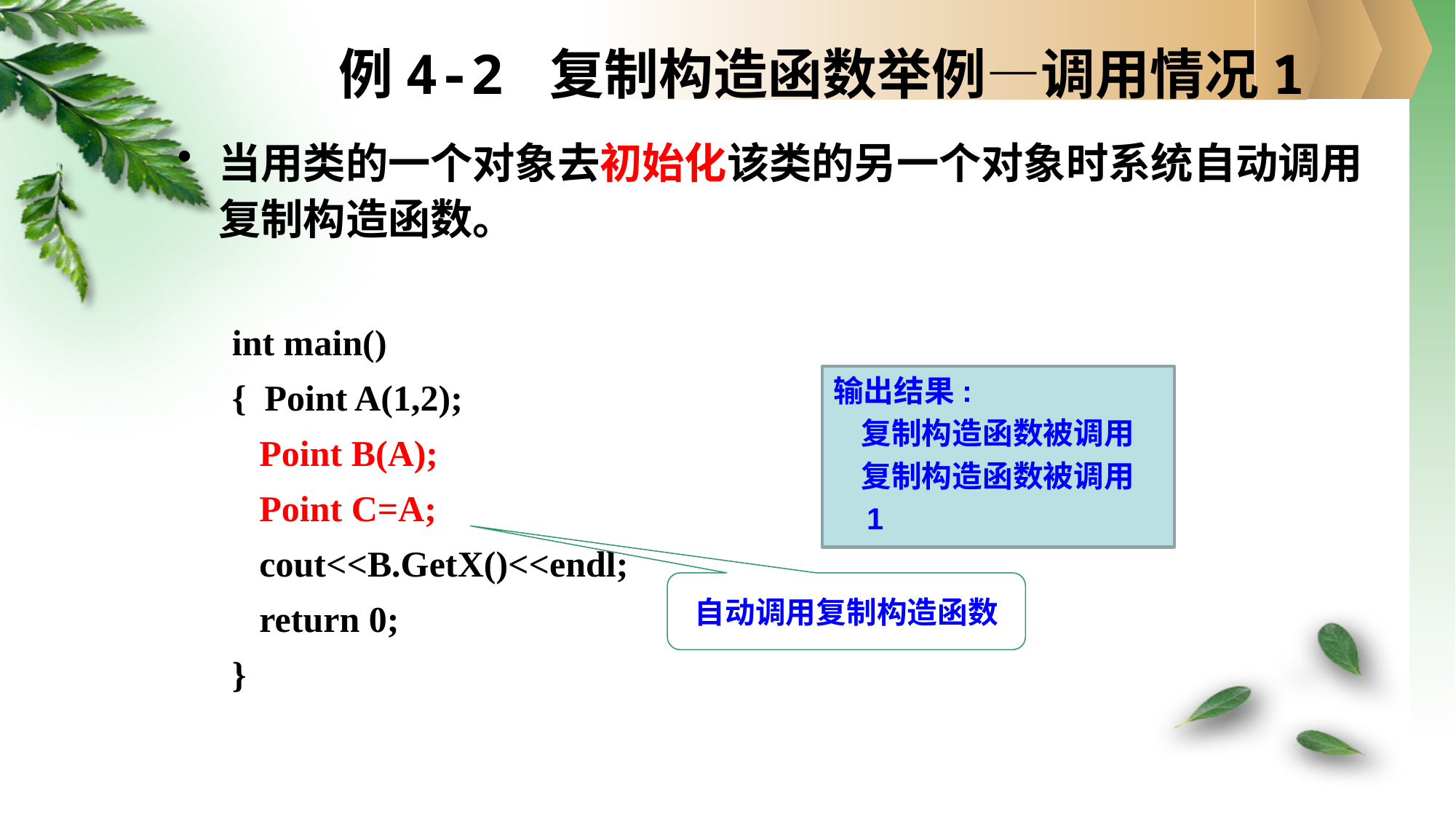

# 例4-2 复制构造函数举例—调用情况1
当用类的一个对象去初始化该类的另一个对象时系统自动调用复制构造函数。

int main()
{  Point A(1,2);
   Point B(A);
   Point C=A;
   cout<<B.GetX()<<endl;
   return 0;
}
输出结果:
   复制构造函数被调用
   复制构造函数被调用
    1
自动调用复制构造函数